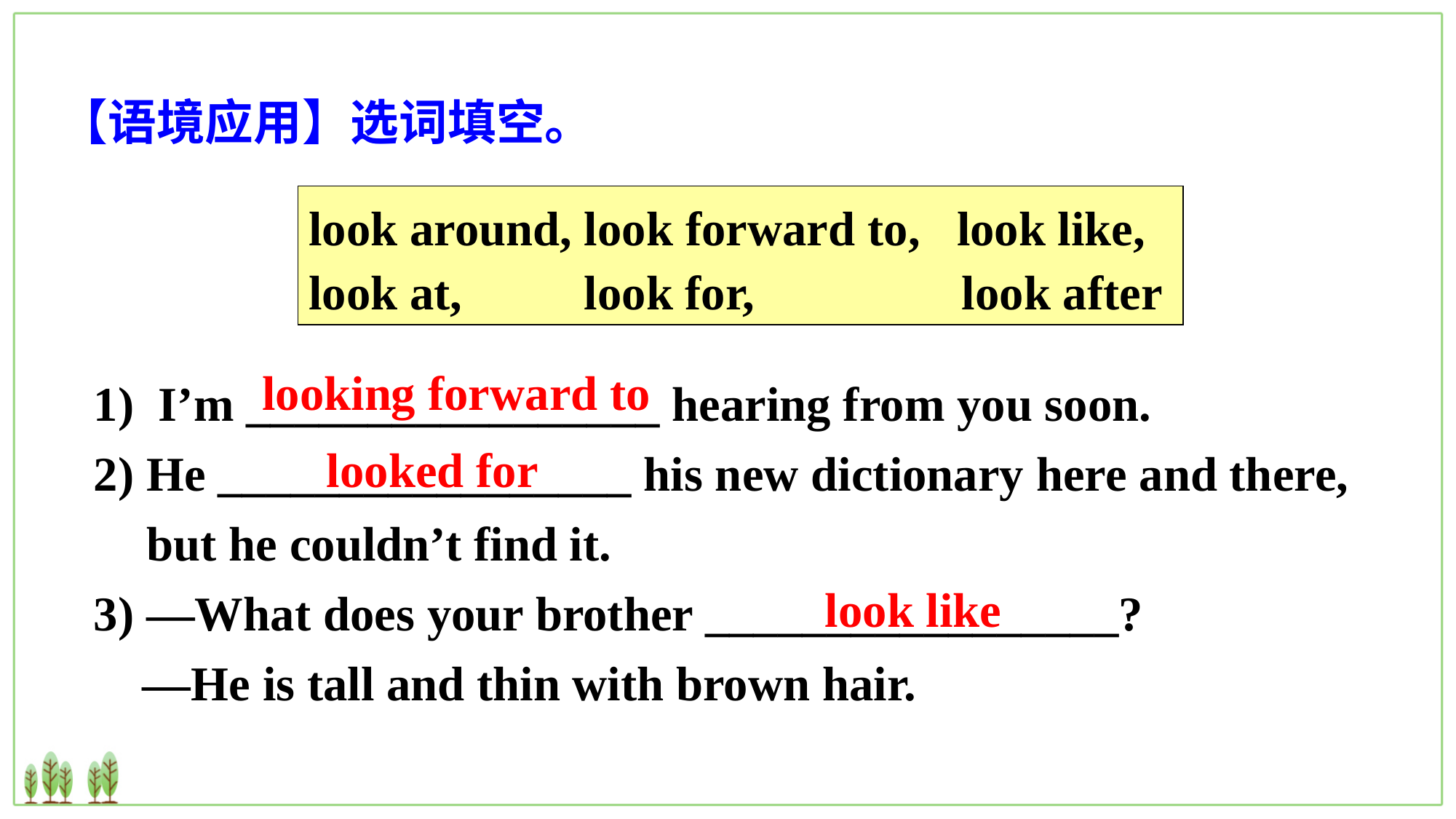

【语境应用】选词填空。
look around, look forward to,   look like, look at,          look for,                 look after
1)  I’m _________________ hearing from you soon.
2) He _________________ his new dictionary here and there, but he couldn’t find it.
3) —What does your brother _________________?
    —He is tall and thin with brown hair.
 looking forward to
looked for
look like